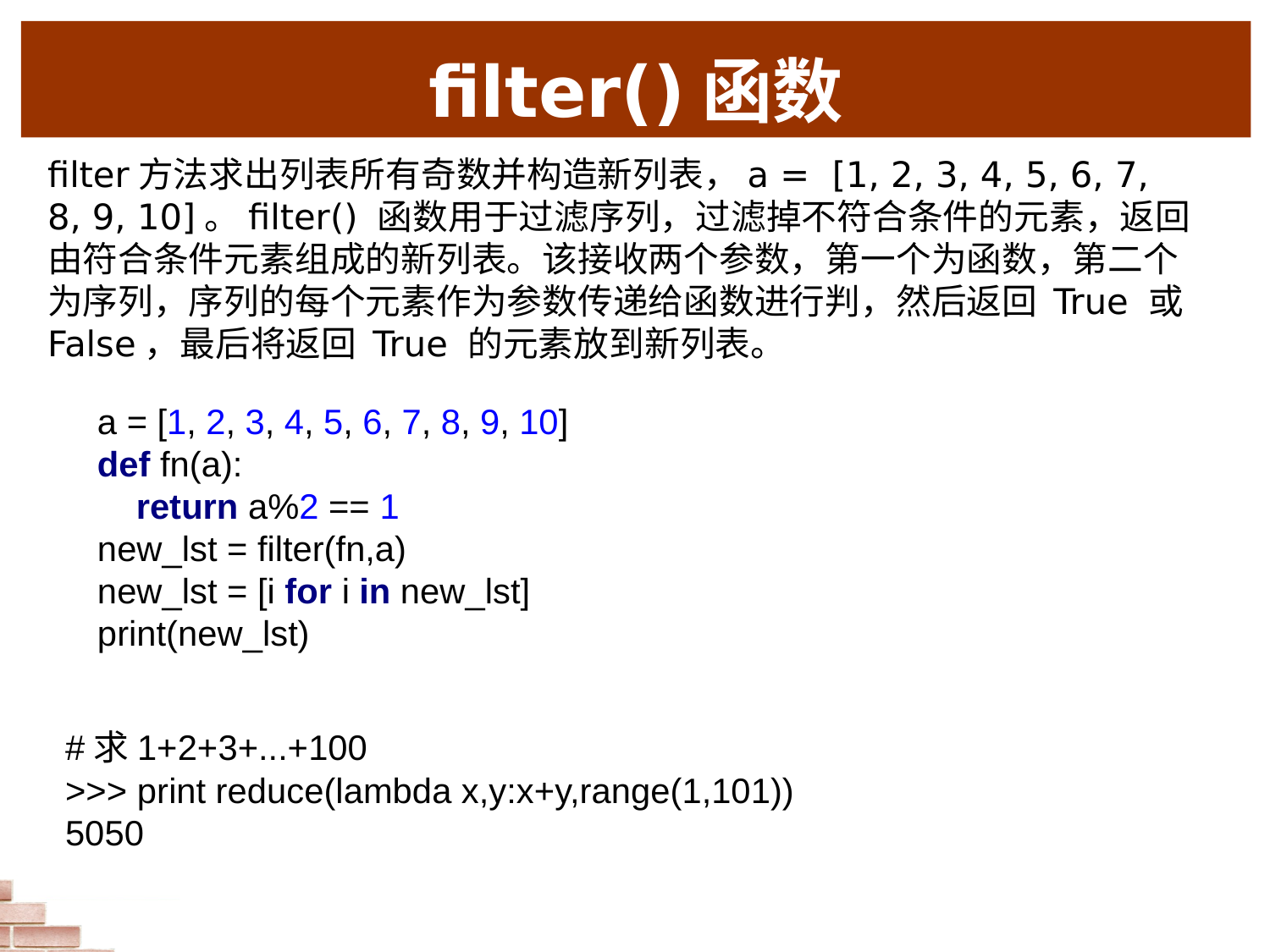

# filter()函数
filter方法求出列表所有奇数并构造新列表，a =  [1, 2, 3, 4, 5, 6, 7, 8, 9, 10]。filter() 函数用于过滤序列，过滤掉不符合条件的元素，返回由符合条件元素组成的新列表。该接收两个参数，第一个为函数，第二个为序列，序列的每个元素作为参数传递给函数进行判，然后返回 True 或 False，最后将返回 True 的元素放到新列表。
a = [1, 2, 3, 4, 5, 6, 7, 8, 9, 10]
def fn(a):
    return a%2 == 1
new_lst = filter(fn,a)
new_lst = [i for i in new_lst]
print(new_lst)
#求1+2+3+...+100
>>> print reduce(lambda x,y:x+y,range(1,101))
5050